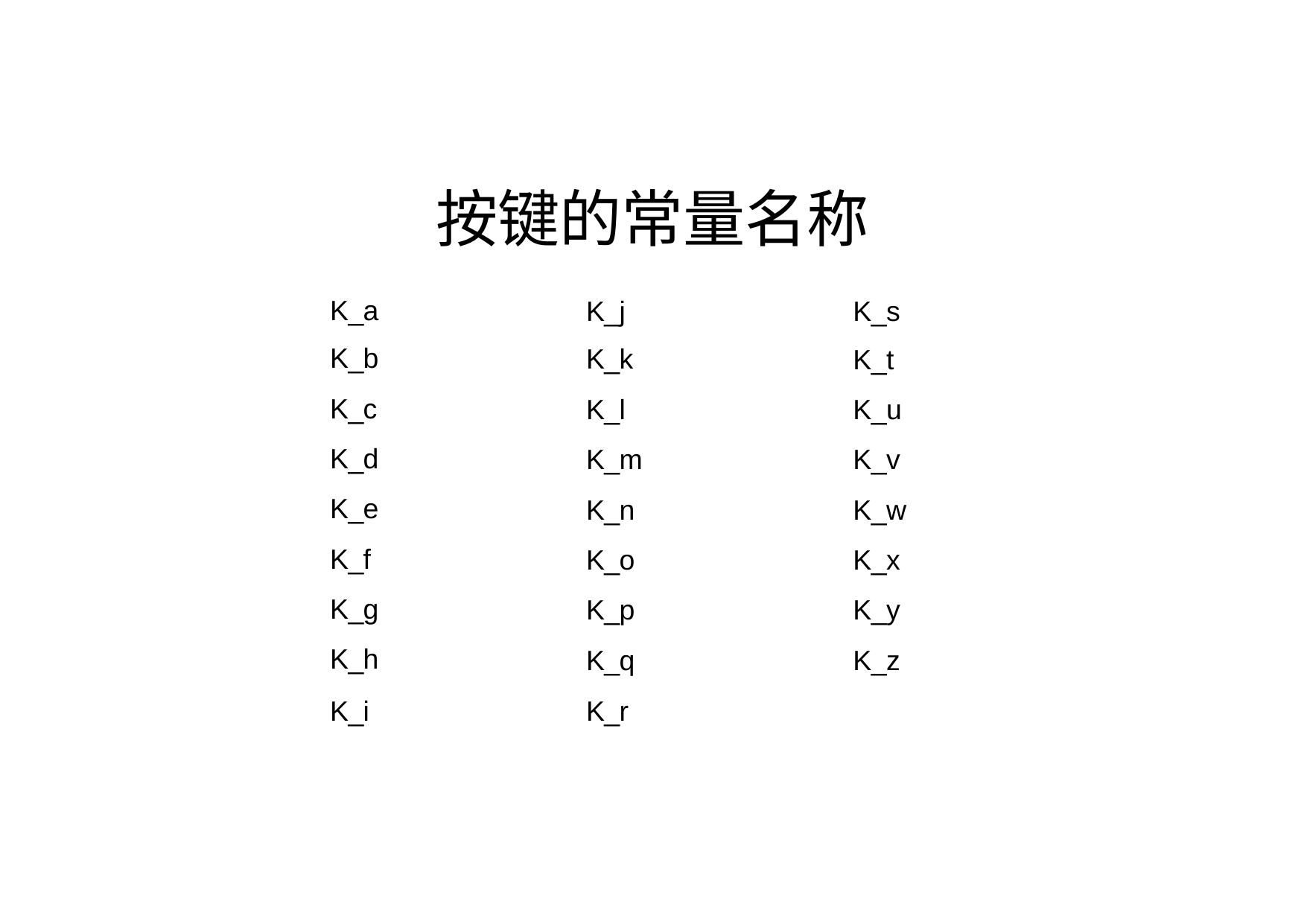

# 按键的常量名称
| K\_a | K\_j | K\_s |
| --- | --- | --- |
| K\_b | K\_k | K\_t |
| K\_c | K\_l | K\_u |
| K\_d | K\_m | K\_v |
| K\_e | K\_n | K\_w |
| K\_f | K\_o | K\_x |
| K\_g | K\_p | K\_y |
| K\_h | K\_q | K\_z |
| K\_i | K\_r |  |